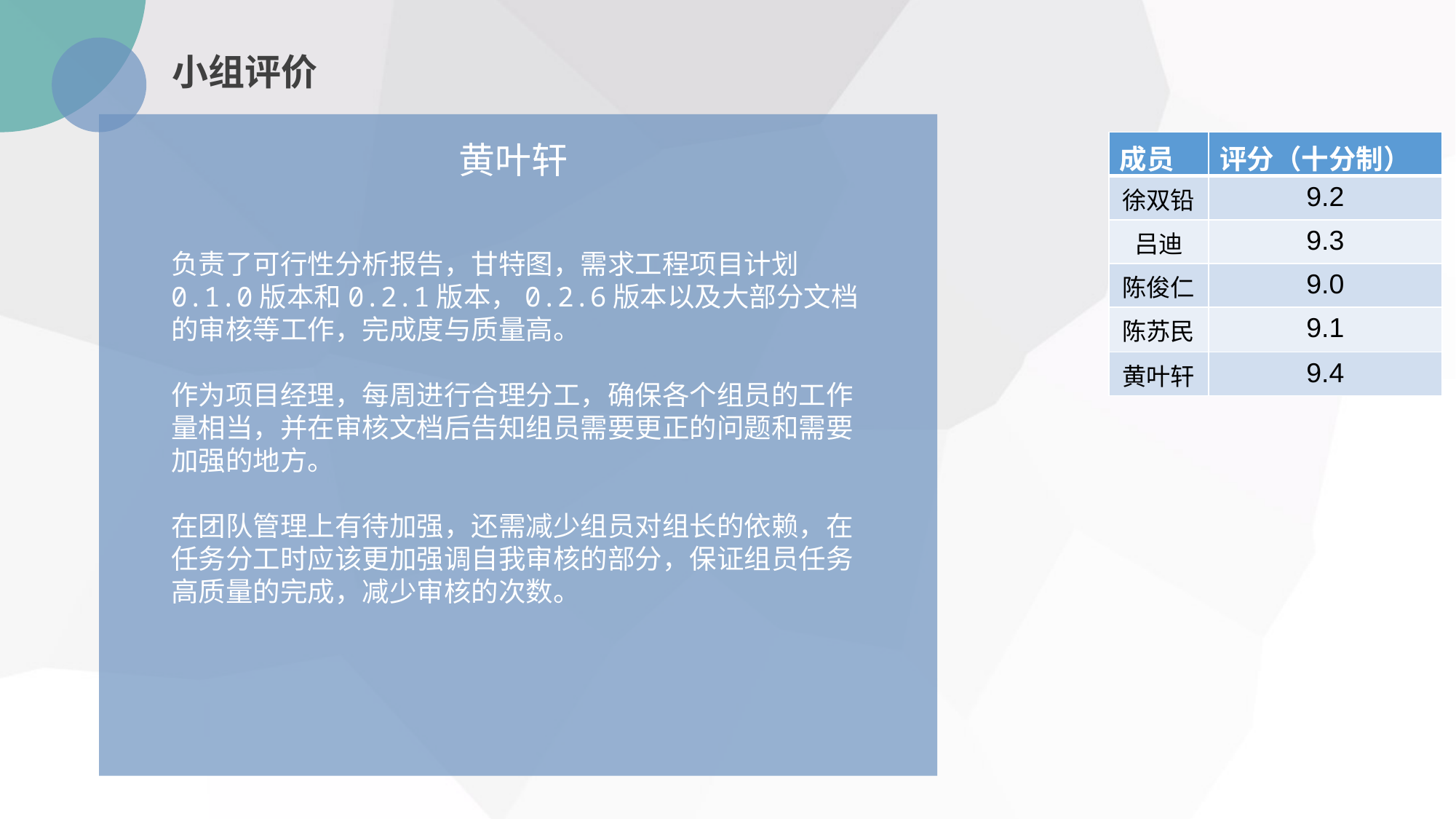

小组评价

黄叶轩
| 成员 | 评分（十分制） |
| --- | --- |
| 徐双铅 | 9.2 |
| 吕迪 | 9.3 |
| 陈俊仁 | 9.0 |
| 陈苏民 | 9.1 |
| 黄叶轩 | 9.4 |
负责了可行性分析报告，甘特图，需求工程项目计划0.1.0版本和0.2.1版本，0.2.6版本以及大部分文档的审核等工作，完成度与质量高。

作为项目经理，每周进行合理分工，确保各个组员的工作量相当，并在审核文档后告知组员需要更正的问题和需要加强的地方。

在团队管理上有待加强，还需减少组员对组长的依赖，在任务分工时应该更加强调自我审核的部分，保证组员任务高质量的完成，减少审核的次数。